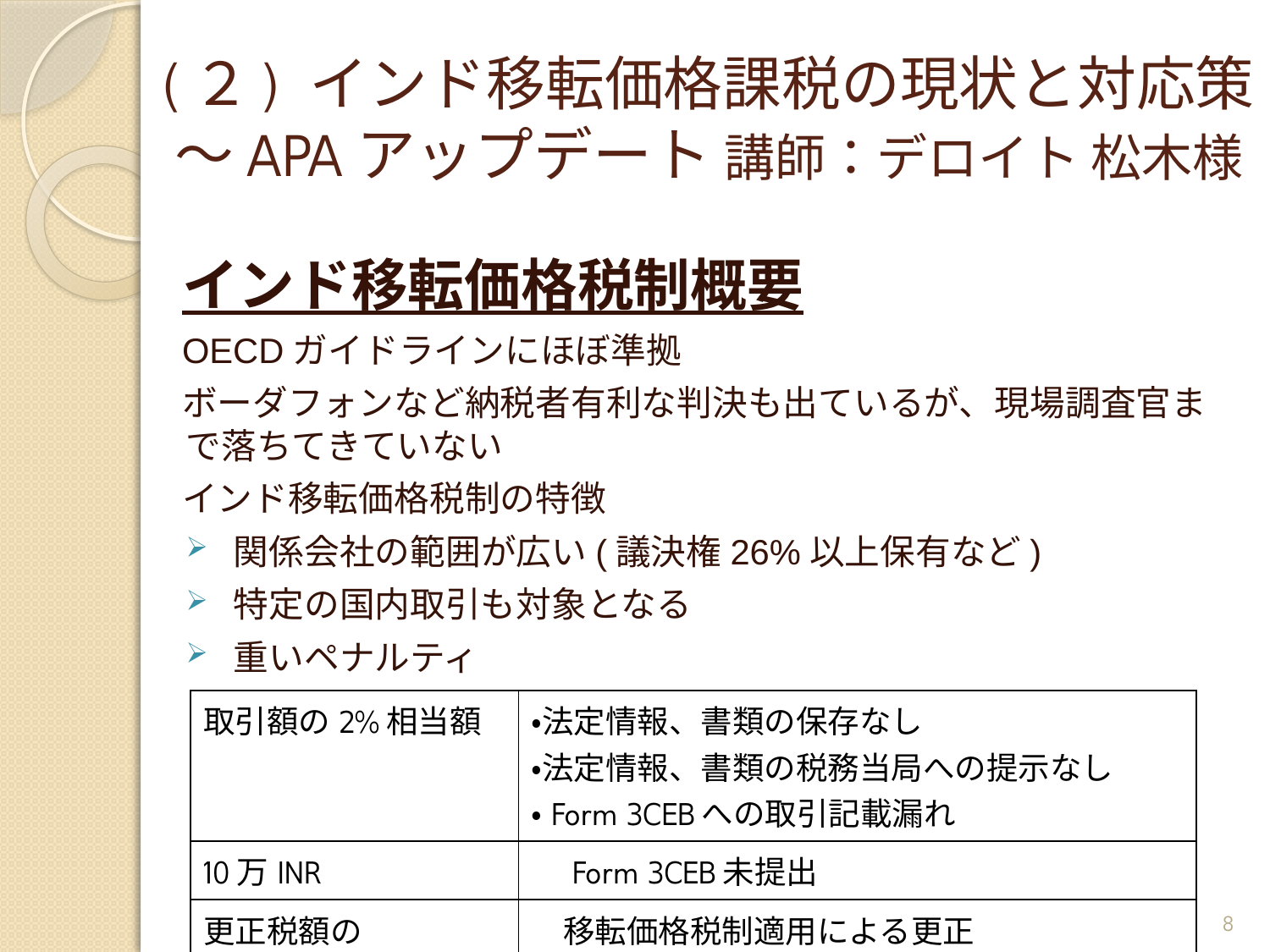

# (２) インド移転価格課税の現状と対応策 ～APAアップデート 講師：デロイト 松木様
インド移転価格税制概要
OECDガイドラインにほぼ準拠
ボーダフォンなど納税者有利な判決も出ているが、現場調査官まで落ちてきていない
インド移転価格税制の特徴
関係会社の範囲が広い(議決権26%以上保有など)
特定の国内取引も対象となる
重いペナルティ

| 取引額の2%相当額 | ・法定情報、書類の保存なし ・法定情報、書類の税務当局への提示なし ・Form 3CEBへの取引記載漏れ |
| --- | --- |
| 10万INR | Form 3CEB未提出 |
| 更正税額の100~300% | 移転価格税制適用による更正 |
8